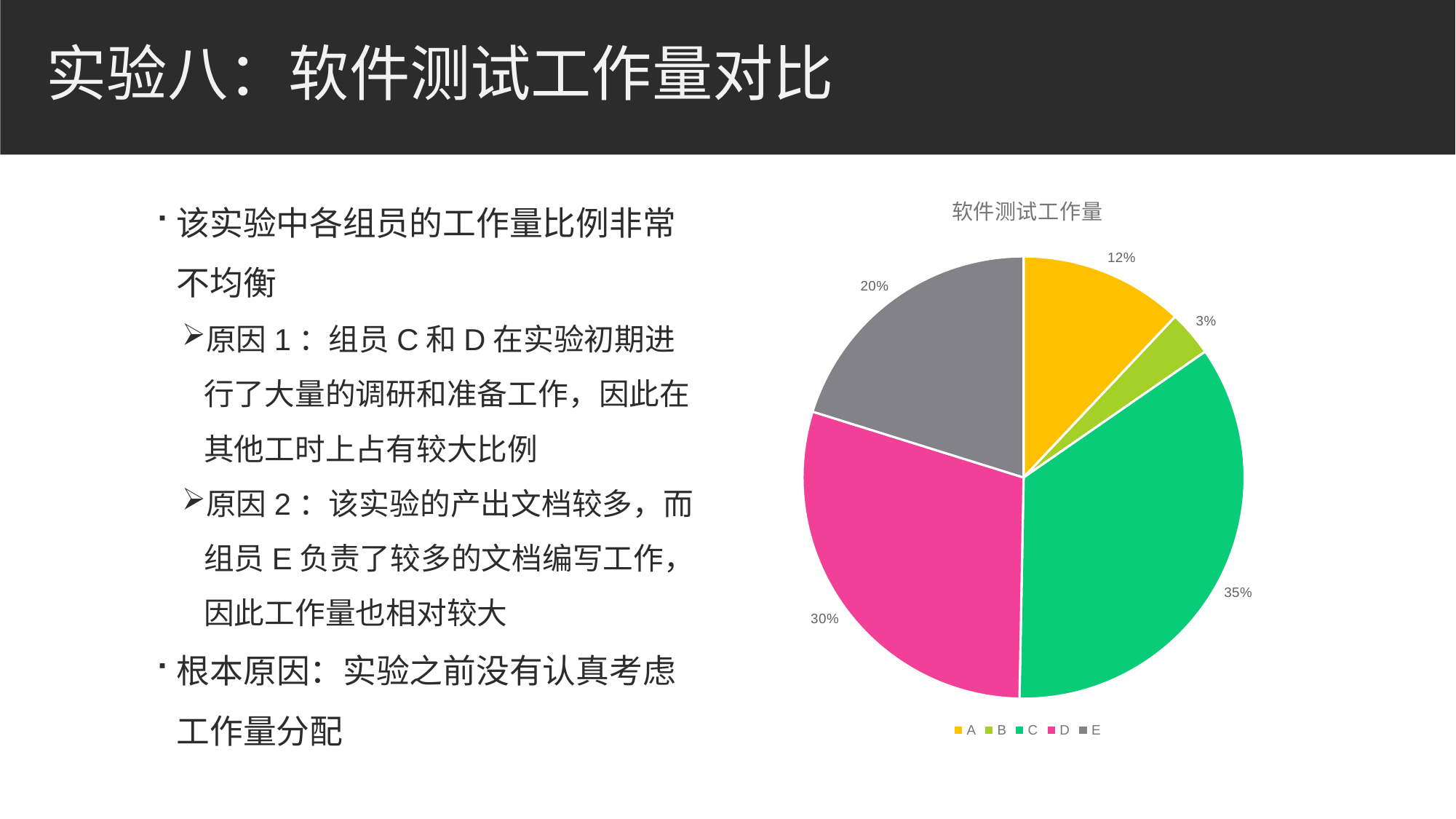

# 实验八：软件测试工作量对比

### Chart:

| Category | 软件测试工作量 |
|---|---|
| A | 0.12032159912487533 |
| B | 0.03325496738965569 |
| C | 0.34936847620754796 |
| D | 0.2951994539663279 |
| E | 0.2018555033115931 |
该实验中各组员的工作量比例非常不均衡
原因1：组员C和D在实验初期进行了大量的调研和准备工作，因此在其他工时上占有较大比例
原因2：该实验的产出文档较多，而组员E负责了较多的文档编写工作，因此工作量也相对较大
根本原因：实验之前没有认真考虑工作量分配